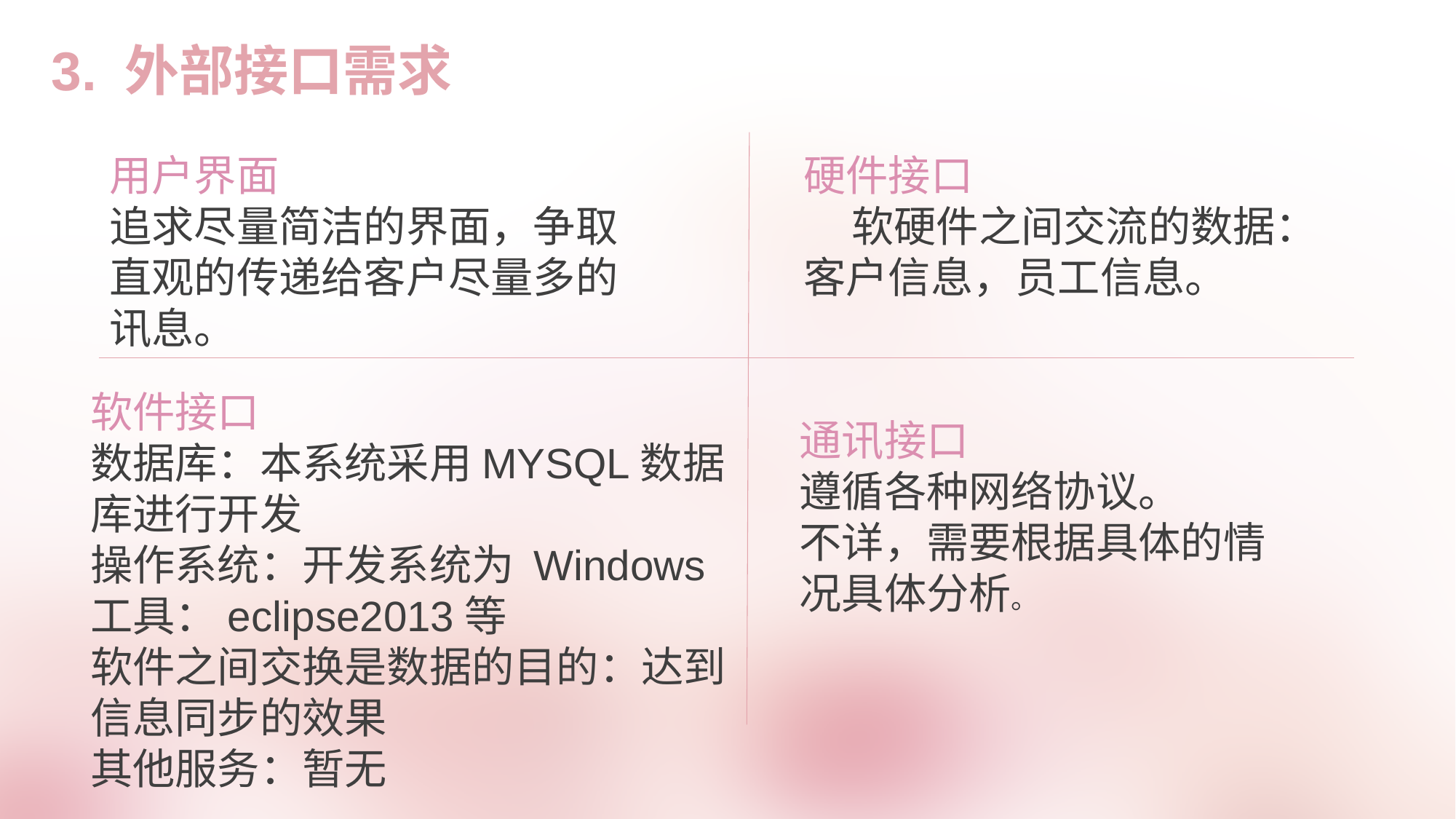

# 3. 外部接口需求
用户界面
追求尽量简洁的界面，争取直观的传递给客户尽量多的讯息。
硬件接口
    软硬件之间交流的数据：客户信息，员工信息。
软件接口
数据库：本系统采用MYSQL数据库进行开发
操作系统：开发系统为 Windows
工具：eclipse2013等
软件之间交换是数据的目的：达到信息同步的效果
其他服务：暂无
通讯接口
遵循各种网络协议。
不详，需要根据具体的情况具体分析。